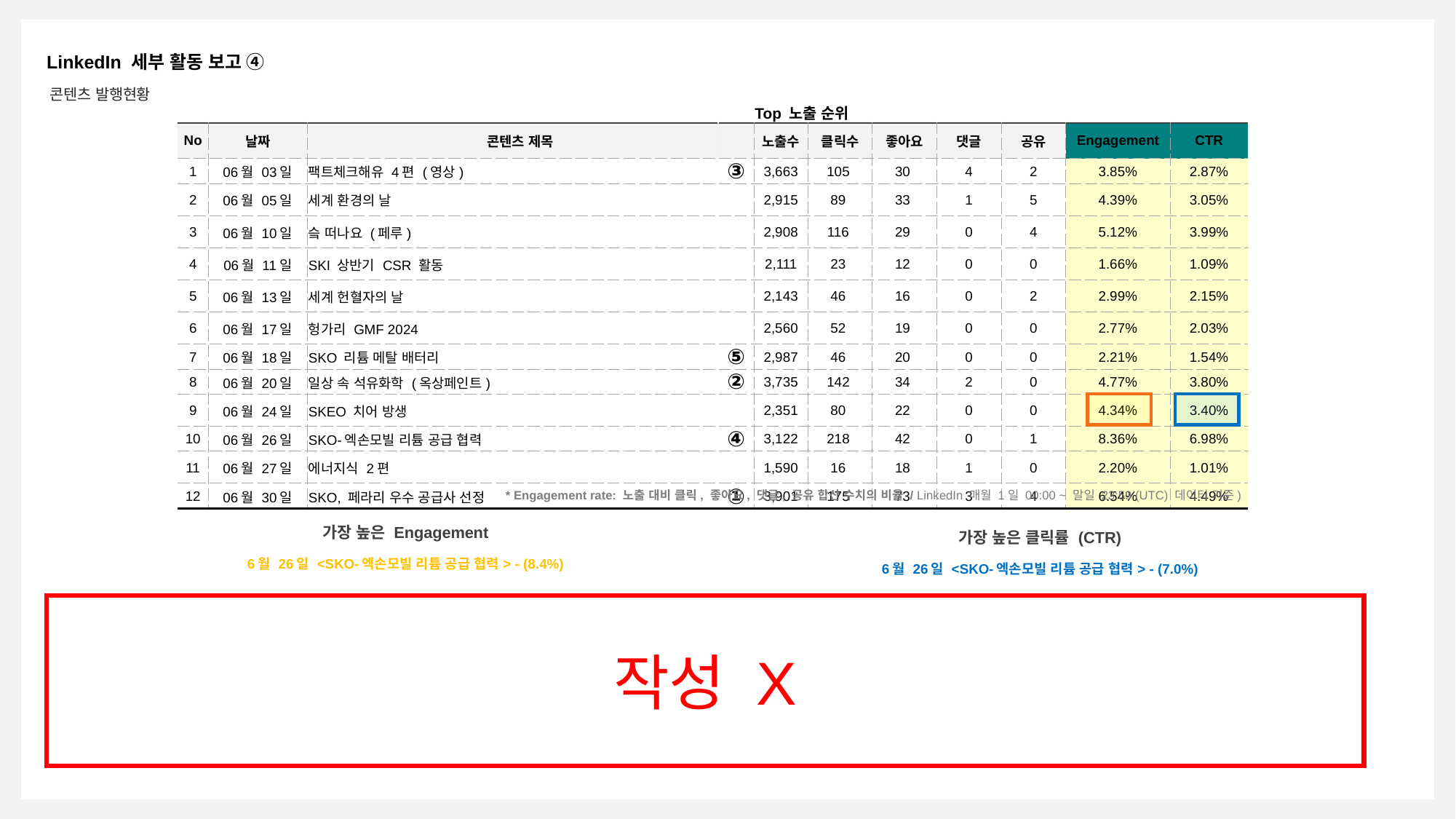

LinkedIn 세부 활동 보고 ④
콘텐츠 발행현황
Top 노출 순위
| No | 날짜 | 콘텐츠 제목 |  | 노출수 | 클릭수 | 좋아요 | 댓글 | 공유 | Engagement | CTR |
| --- | --- | --- | --- | --- | --- | --- | --- | --- | --- | --- |
| 1 | 06월 03일 | 팩트체크해유 4편 (영상) | ③ | 3,663 | 105 | 30 | 4 | 2 | 3.85% | 2.87% |
| 2 | 06월 05일 | 세계 환경의 날 |  | 2,915 | 89 | 33 | 1 | 5 | 4.39% | 3.05% |
| 3 | 06월 10일 | 슼 떠나요 (페루) |  | 2,908 | 116 | 29 | 0 | 4 | 5.12% | 3.99% |
| 4 | 06월 11일 | SKI 상반기 CSR 활동 |  | 2,111 | 23 | 12 | 0 | 0 | 1.66% | 1.09% |
| 5 | 06월 13일 | 세계 헌혈자의 날 |  | 2,143 | 46 | 16 | 0 | 2 | 2.99% | 2.15% |
| 6 | 06월 17일 | 헝가리 GMF 2024 |  | 2,560 | 52 | 19 | 0 | 0 | 2.77% | 2.03% |
| 7 | 06월 18일 | SKO 리튬 메탈 배터리 | ⑤ | 2,987 | 46 | 20 | 0 | 0 | 2.21% | 1.54% |
| 8 | 06월 20일 | 일상 속 석유화학 (옥상페인트) | ② | 3,735 | 142 | 34 | 2 | 0 | 4.77% | 3.80% |
| 9 | 06월 24일 | SKEO 치어 방생 |  | 2,351 | 80 | 22 | 0 | 0 | 4.34% | 3.40% |
| 10 | 06월 26일 | SKO-엑손모빌 리튬 공급 협력 | ④ | 3,122 | 218 | 42 | 0 | 1 | 8.36% | 6.98% |
| 11 | 06월 27일 | 에너지식 2편 |  | 1,590 | 16 | 18 | 1 | 0 | 2.20% | 1.01% |
| 12 | 06월 30일 | SKO, 페라리 우수 공급사 선정 | ① | 3,901 | 175 | 73 | 3 | 4 | 6.54% | 4.49% |

 * Engagement rate: 노출 대비 클릭, 좋아요, 댓글, 공유 합산 수치의 비율 / LinkedIn 매월 1일 00:00 ~ 말일 23:59 (UTC) 데이터 기준)
| 가장 높은 클릭률 (CTR) |
| --- |
| 6월 26일 <SKO-엑손모빌 리튬 공급 협력> - (7.0%) |
|  |
| 가장 높은 Engagement |
| --- |
| 6월 26일 <SKO-엑손모빌 리튬 공급 협력> - (8.4%) |
|  |
작성 X